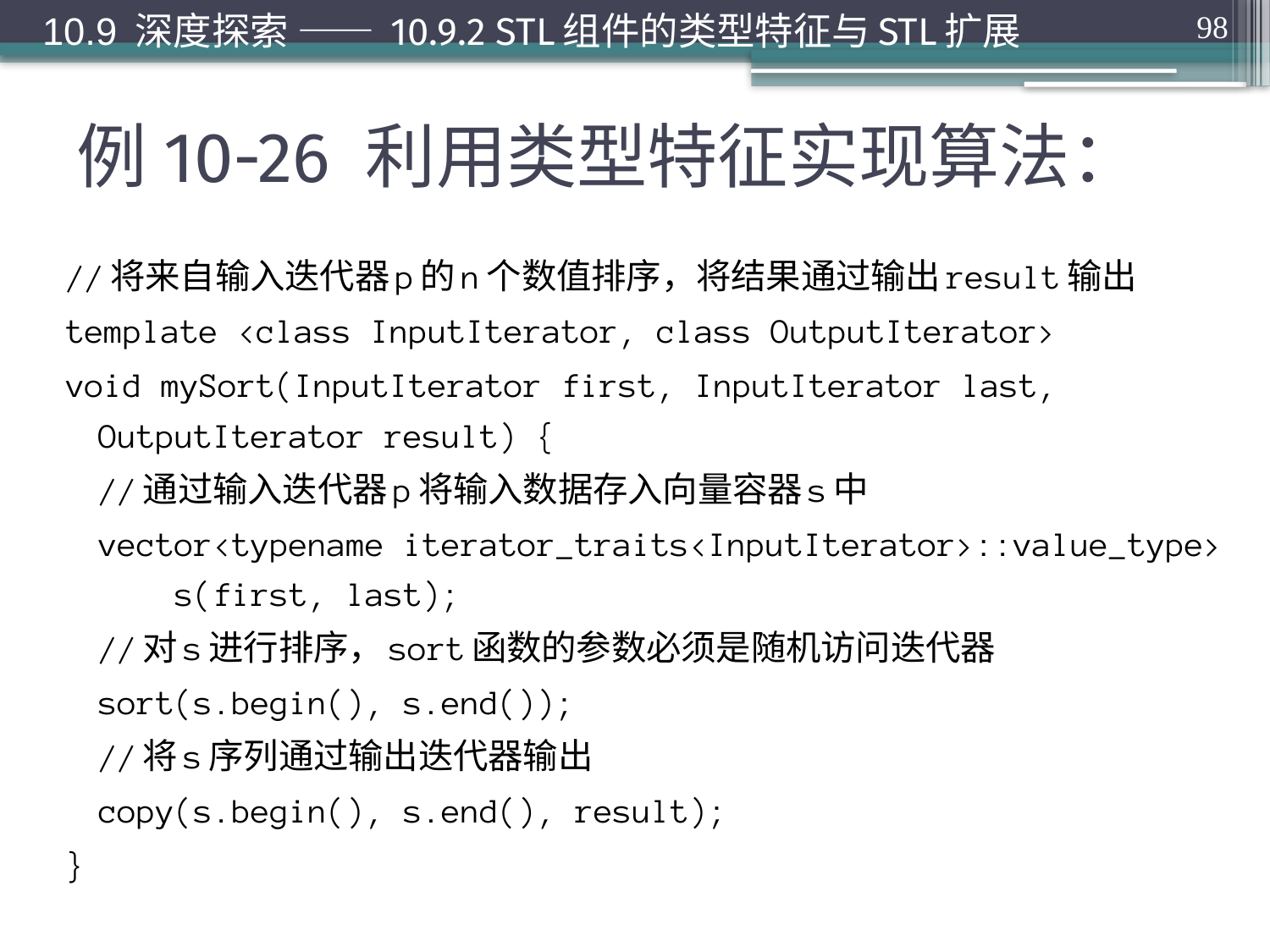

10.9 深度探索 —— 10.9.2 STL组件的类型特征与STL扩展
98
# 例10-26 利用类型特征实现算法：
//将来自输入迭代器p的n个数值排序，将结果通过输出result输出
template <class InputIterator, class OutputIterator>
void mySort(InputIterator first, InputIterator last,   		OutputIterator result) {
	//通过输入迭代器p将输入数据存入向量容器s中
	vector<typename iterator_traits<InputIterator>::value_type> 		    s(first, last);
	//对s进行排序，sort函数的参数必须是随机访问迭代器
	sort(s.begin(), s.end());
	//将s序列通过输出迭代器输出
	copy(s.begin(), s.end(), result);
}